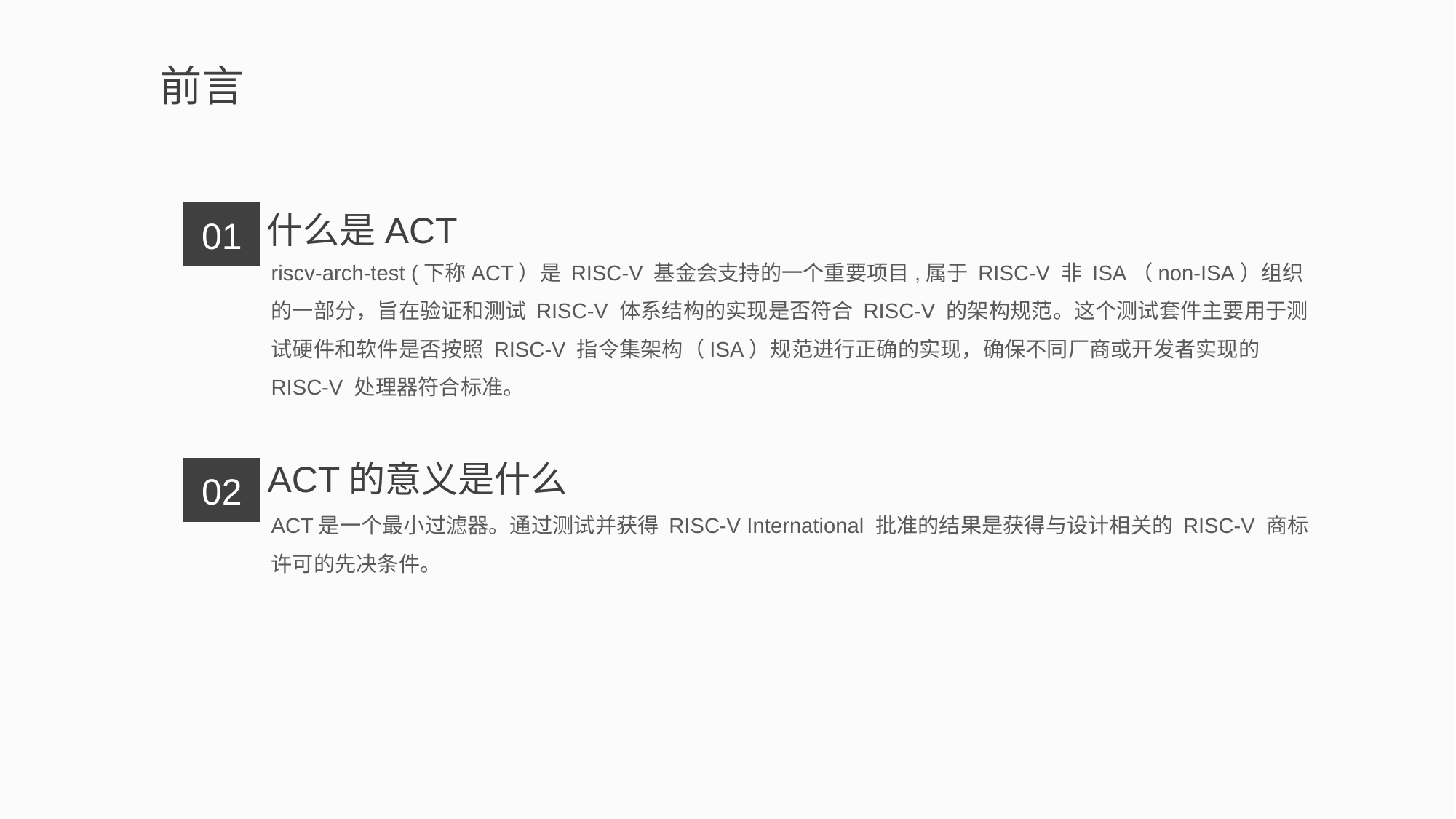

前言
什么是ACT
01
riscv-arch-test (下称ACT）是 RISC-V 基金会支持的一个重要项目,属于 RISC-V 非 ISA（non-ISA）组织的一部分，旨在验证和测试 RISC-V 体系结构的实现是否符合 RISC-V 的架构规范。这个测试套件主要用于测试硬件和软件是否按照 RISC-V 指令集架构（ISA）规范进行正确的实现，确保不同厂商或开发者实现的 RISC-V 处理器符合标准。
ACT的意义是什么
02
ACT是一个最小过滤器。通过测试并获得 RISC-V International 批准的结果是获得与设计相关的 RISC-V 商标许可的先决条件。